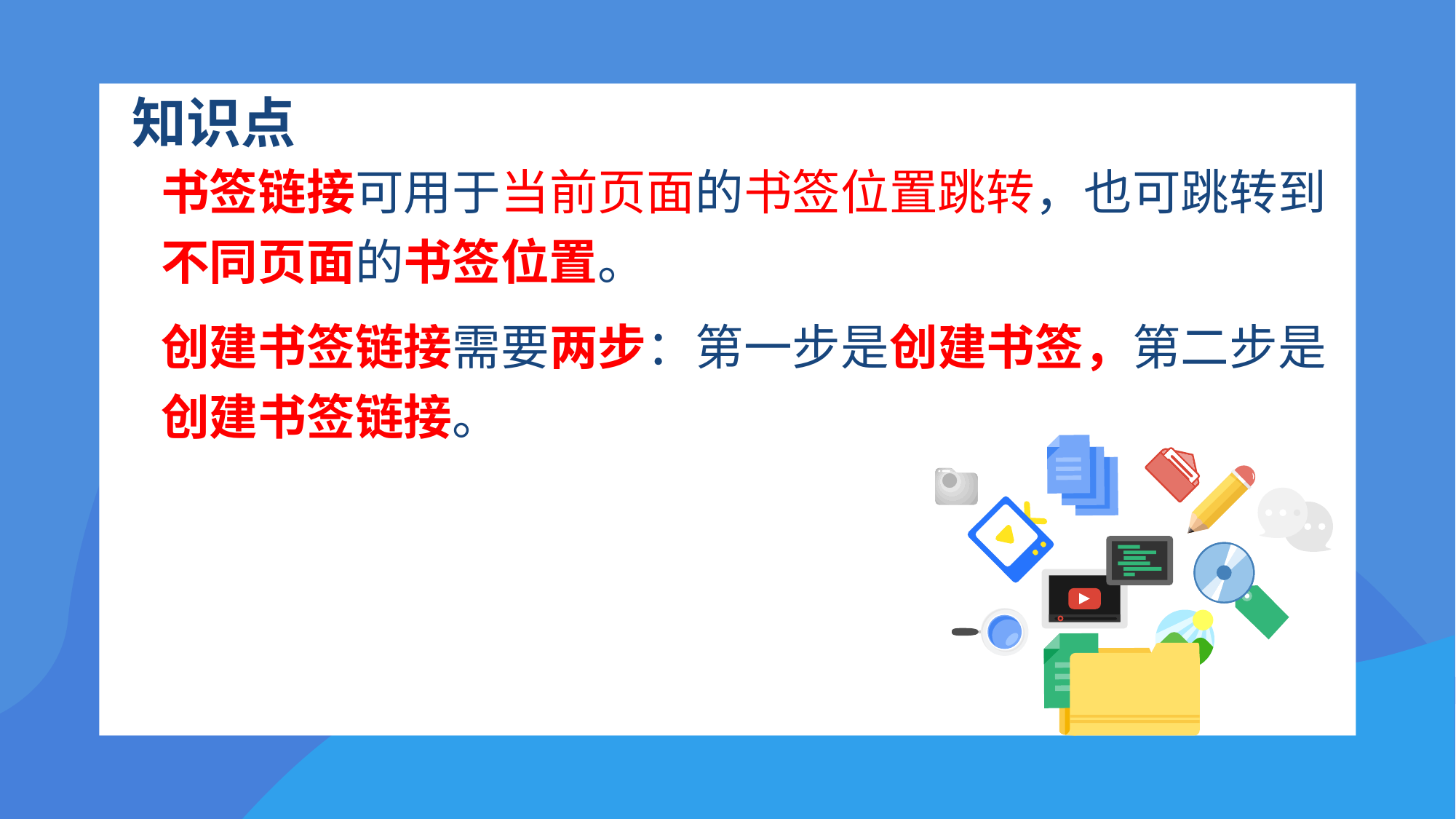

# 知识点
书签链接可用于当前页面的书签位置跳转，也可跳转到不同页面的书签位置。
创建书签链接需要两步：第一步是创建书签，第二步是创建书签链接。